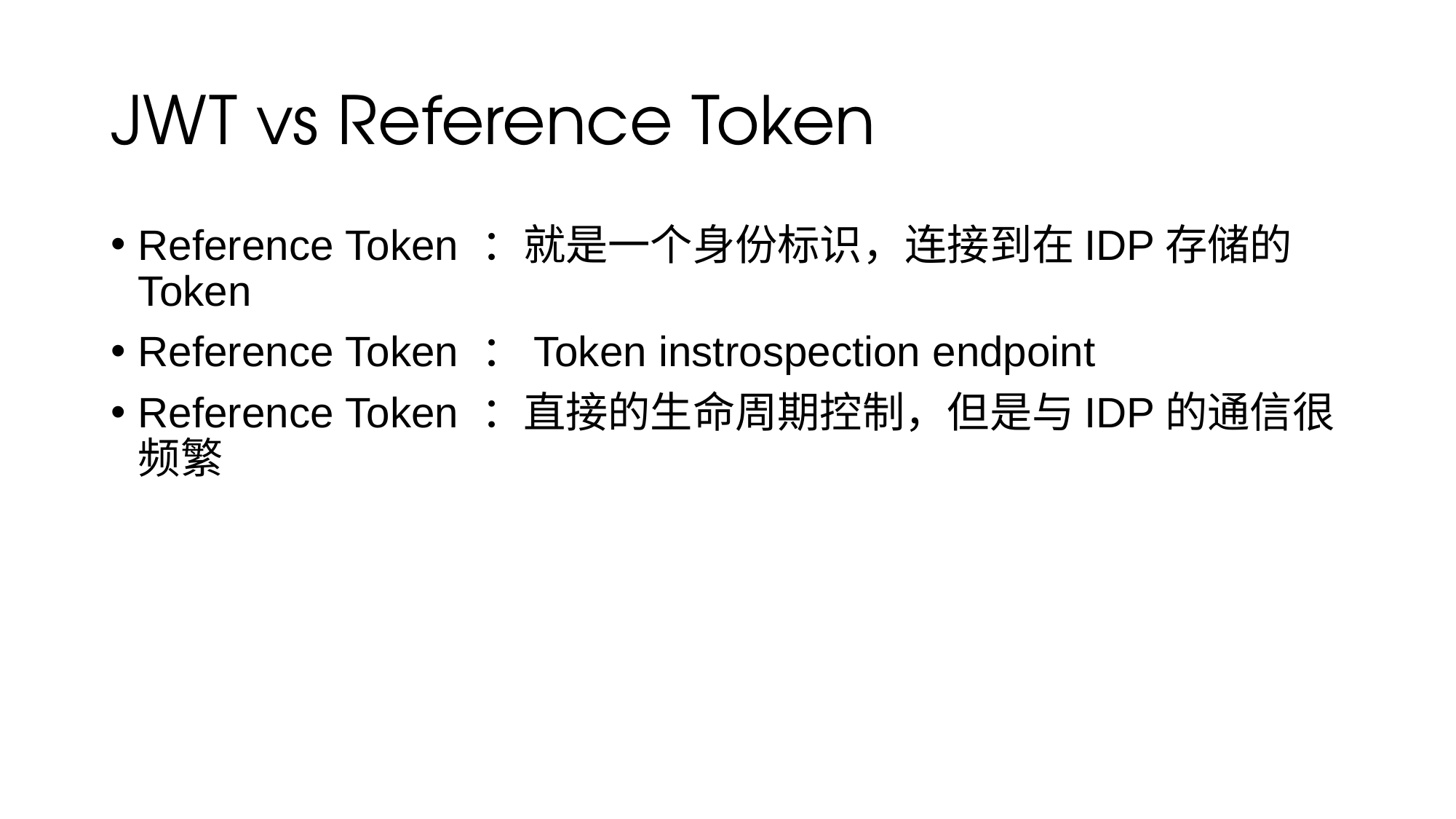

# JWT vs Reference Token
Reference Token ：就是一个身份标识，连接到在IDP存储的Token
Reference Token ：Token instrospection endpoint
Reference Token ：直接的生命周期控制，但是与IDP的通信很频繁